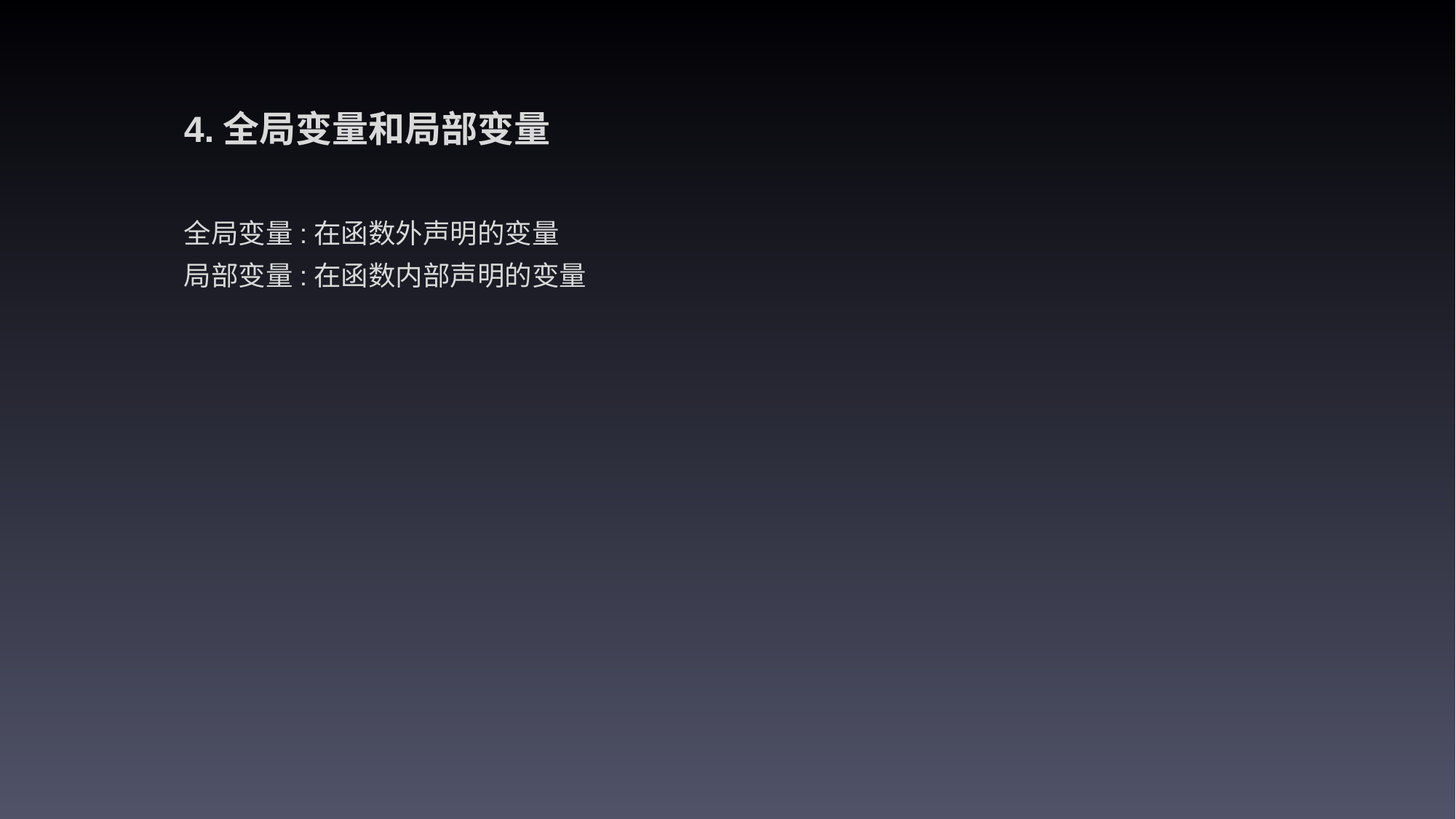

4.全局变量和局部变量

全局变量:在函数外声明的变量
局部变量:在函数内部声明的变量